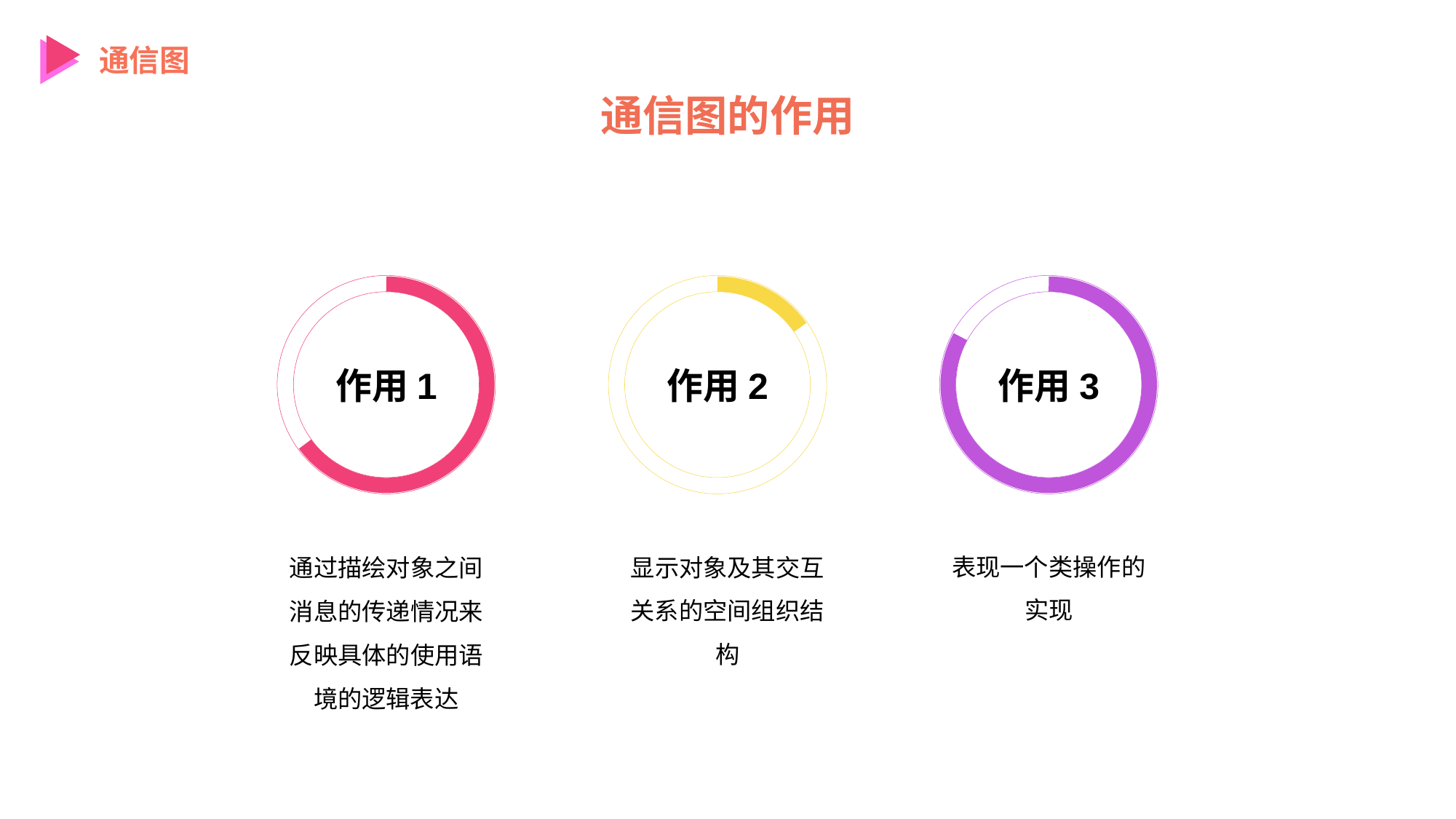

通信图
通信图的作用

作用1
作用2
作用3
表现一个类操作的实现
显示对象及其交互关系的空间组织结构
通过描绘对象之间消息的传递情况来反映具体的使用语境的逻辑表达